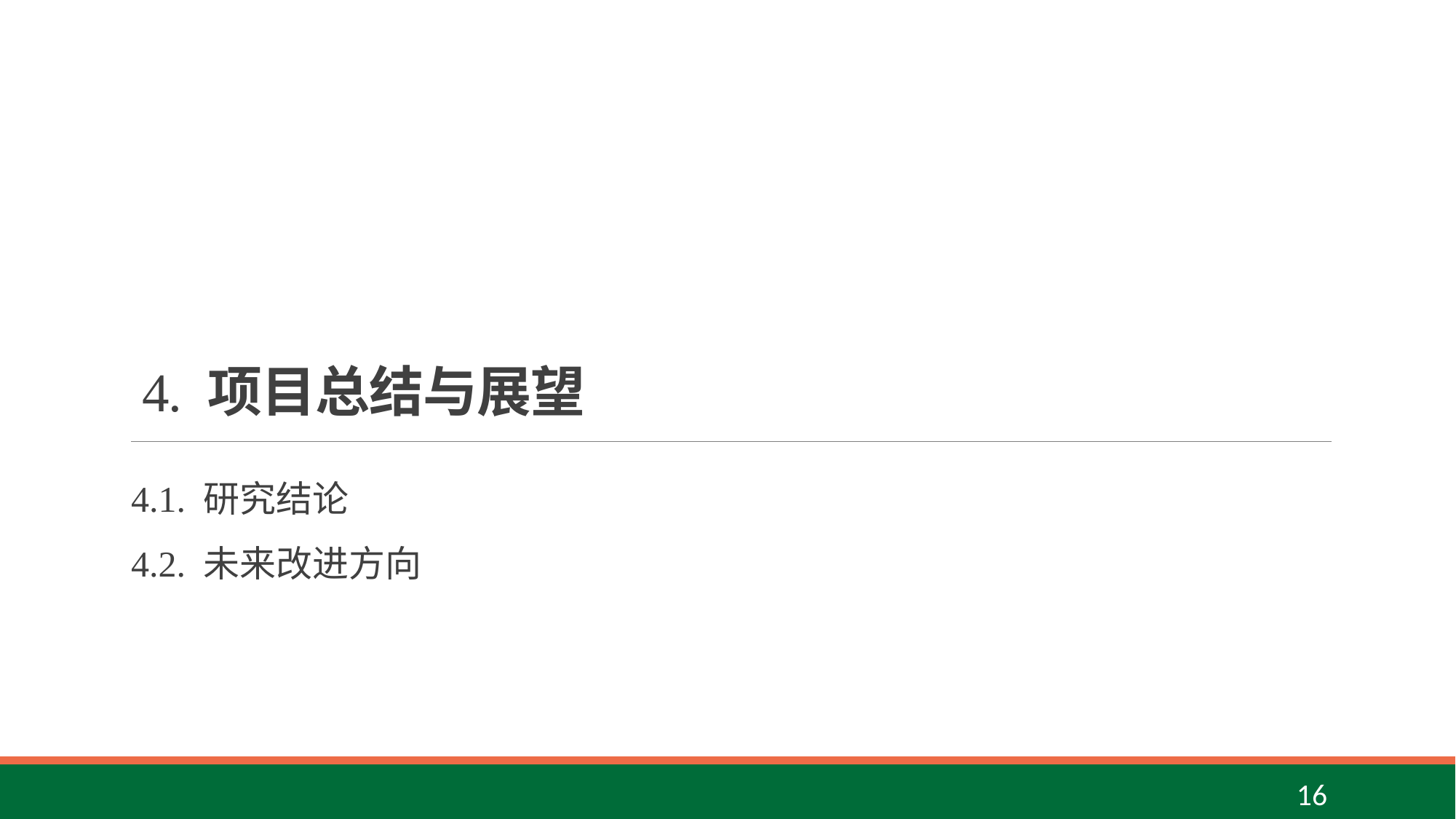

# 4. 项目总结与展望
4.1. 研究结论
4.2. 未来改进方向
16